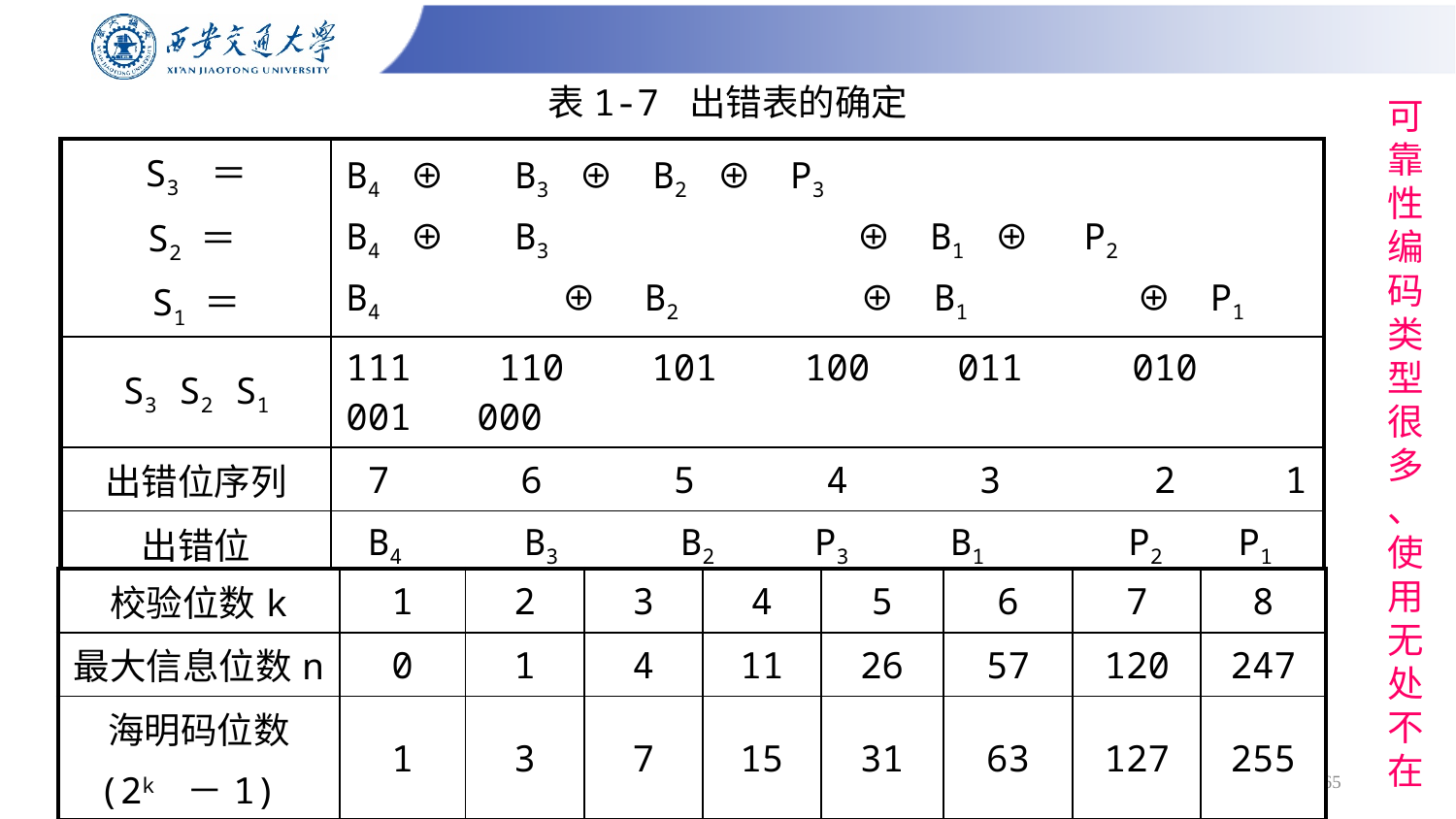

# 表1-7 出错表的确定
可靠性编码
类型很多、使用无处不在
| S3 ＝ S2 ＝ S1 ＝ | B4 ⊕ B3 ⊕ B2 ⊕ P3 B4 ⊕ B3 ⊕ B1 ⊕ P2 B4 ⊕ B2 ⊕ B1 ⊕ P1 |
| --- | --- |
| S3 S2 S1 | 111 110 101 100 011 010 001 000 |
| 出错位序列 | 7 6 5 4 3 2 1 |
| 出错位 | B4 B3 B2 P3 B1 P2 P1 |
设：信息位n位，校验位k位 则(2k－1)－k ≥ n 或(2k－1) ≥ n＋k
| 校验位数k | 1 | 2 | 3 | 4 | 5 | 6 | 7 | 8 |
| --- | --- | --- | --- | --- | --- | --- | --- | --- |
| 最大信息位数n | 0 | 1 | 4 | 11 | 26 | 57 | 120 | 247 |
| 海明码位数 (2k －1) | 1 | 3 | 7 | 15 | 31 | 63 | 127 | 255 |
2025/2/16
65